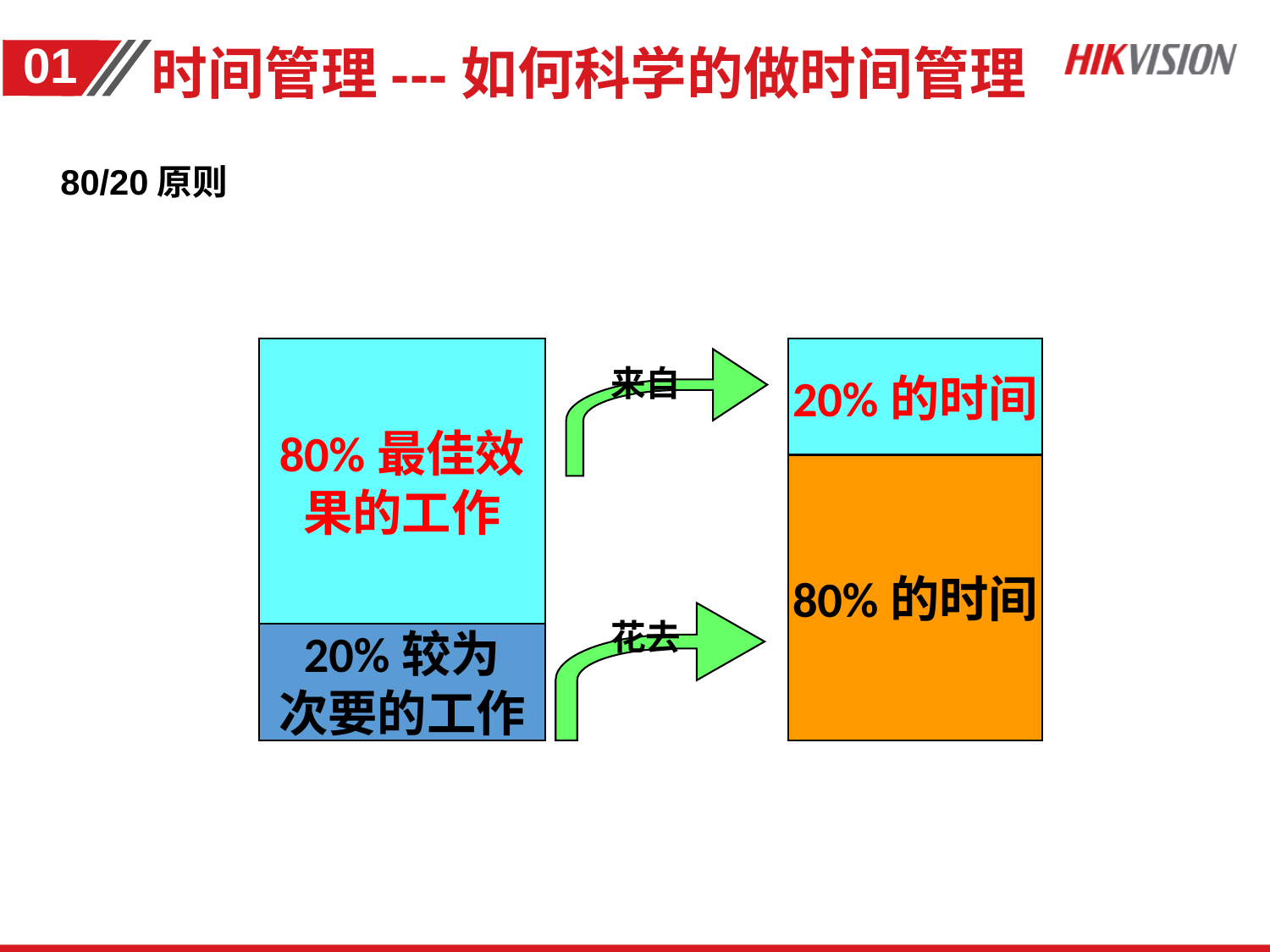

时间管理---如何科学的做时间管理

01
80/20原则
80%最佳效
果的工作
20%的时间

来自
80%的时间

花去
20%较为
次要的工作